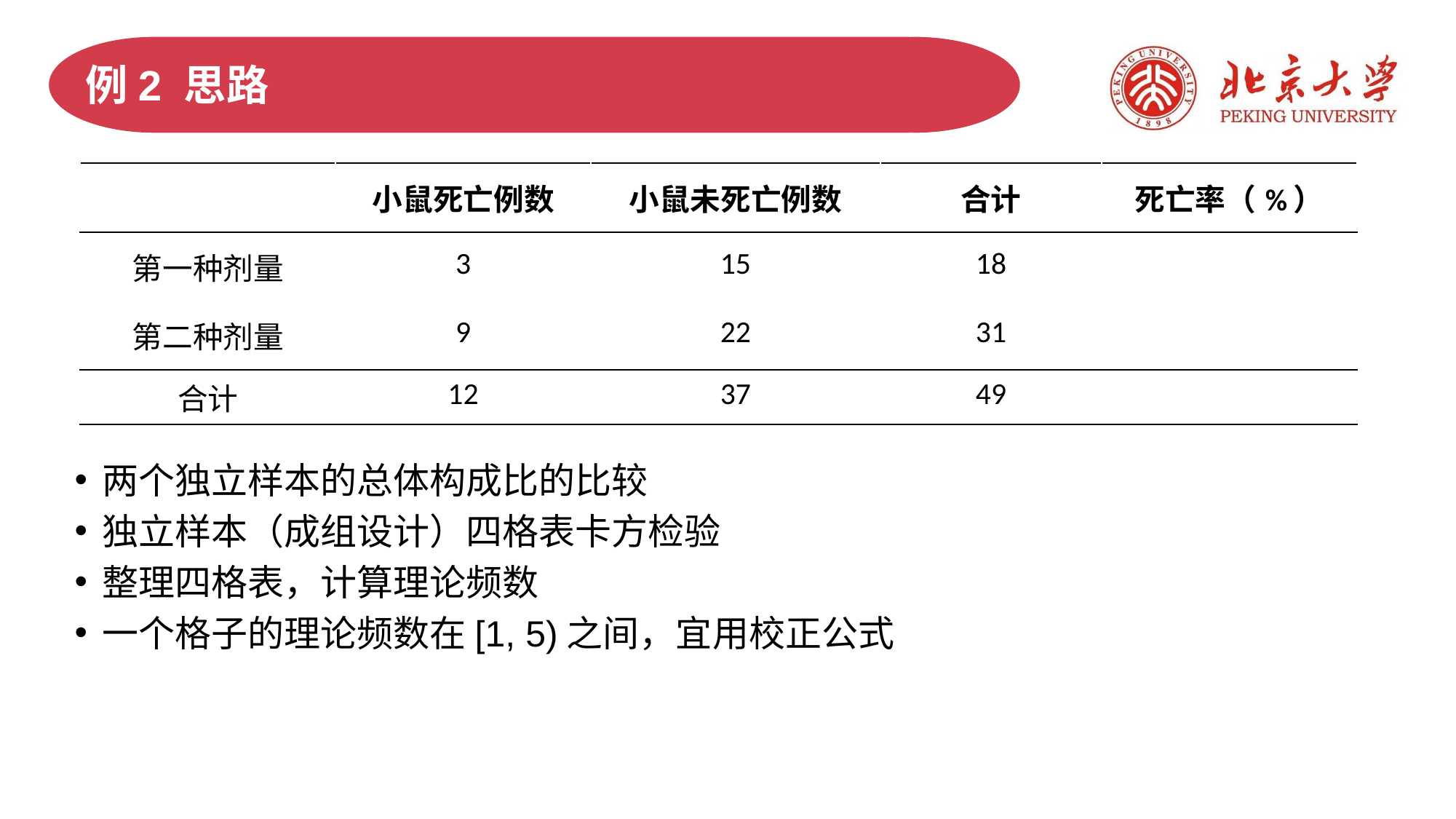

# 例2 思路
|  | 小鼠死亡例数 | 小鼠未死亡例数 | 合计 | 死亡率（%） |
| --- | --- | --- | --- | --- |
| 第一种剂量 | 3 | 15 | 18 |  |
| 第二种剂量 | 9 | 22 | 31 |  |
| 合计 | 12 | 37 | 49 |  |
两个独立样本的总体构成比的比较
独立样本（成组设计）四格表卡方检验
整理四格表，计算理论频数
一个格子的理论频数在[1, 5)之间，宜用校正公式